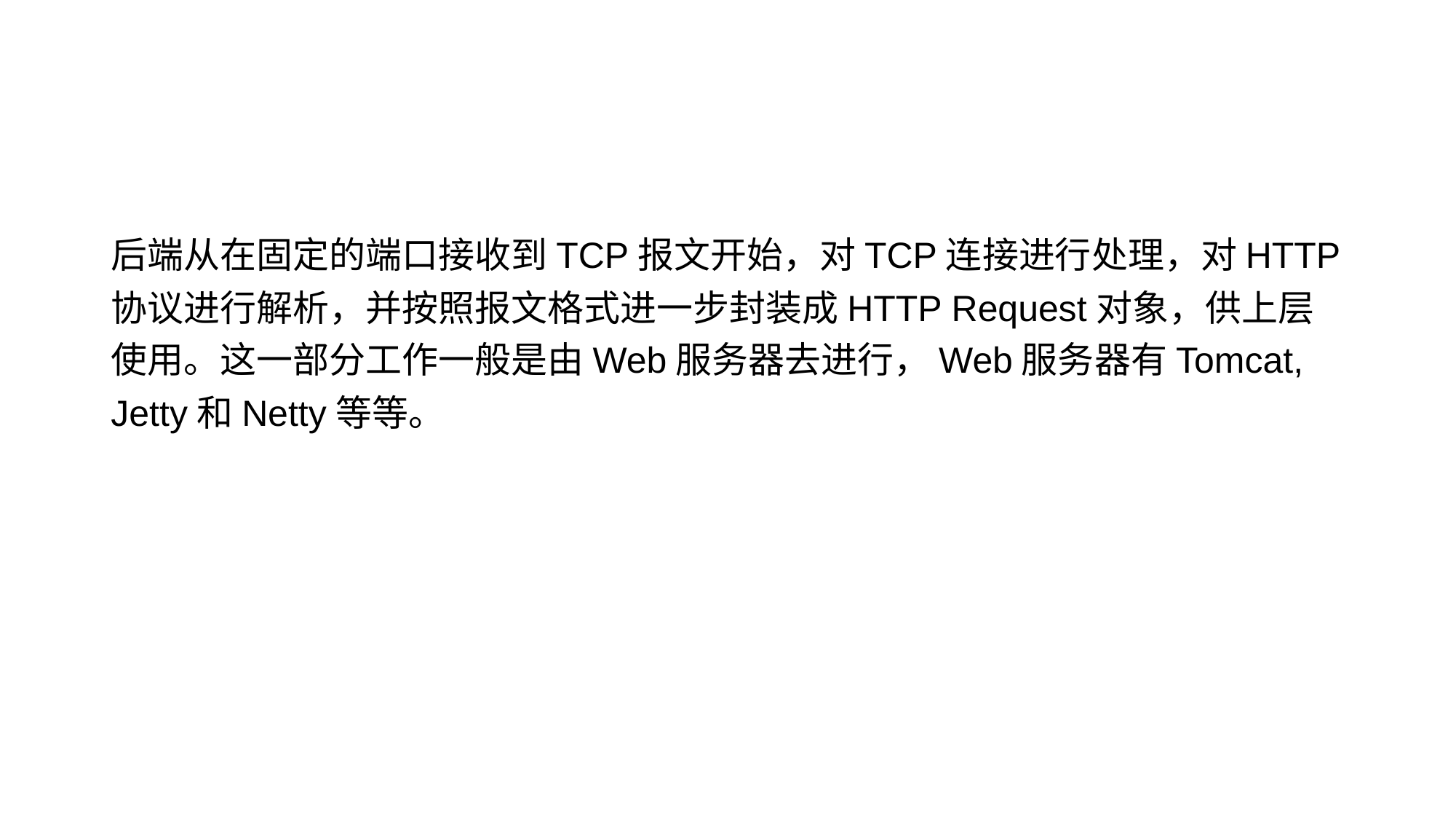

后端从在固定的端口接收到TCP报文开始，对TCP连接进行处理，对HTTP协议进行解析，并按照报文格式进一步封装成HTTP Request对象，供上层使用。这一部分工作一般是由Web服务器去进行，Web服务器有Tomcat, Jetty和Netty等等。